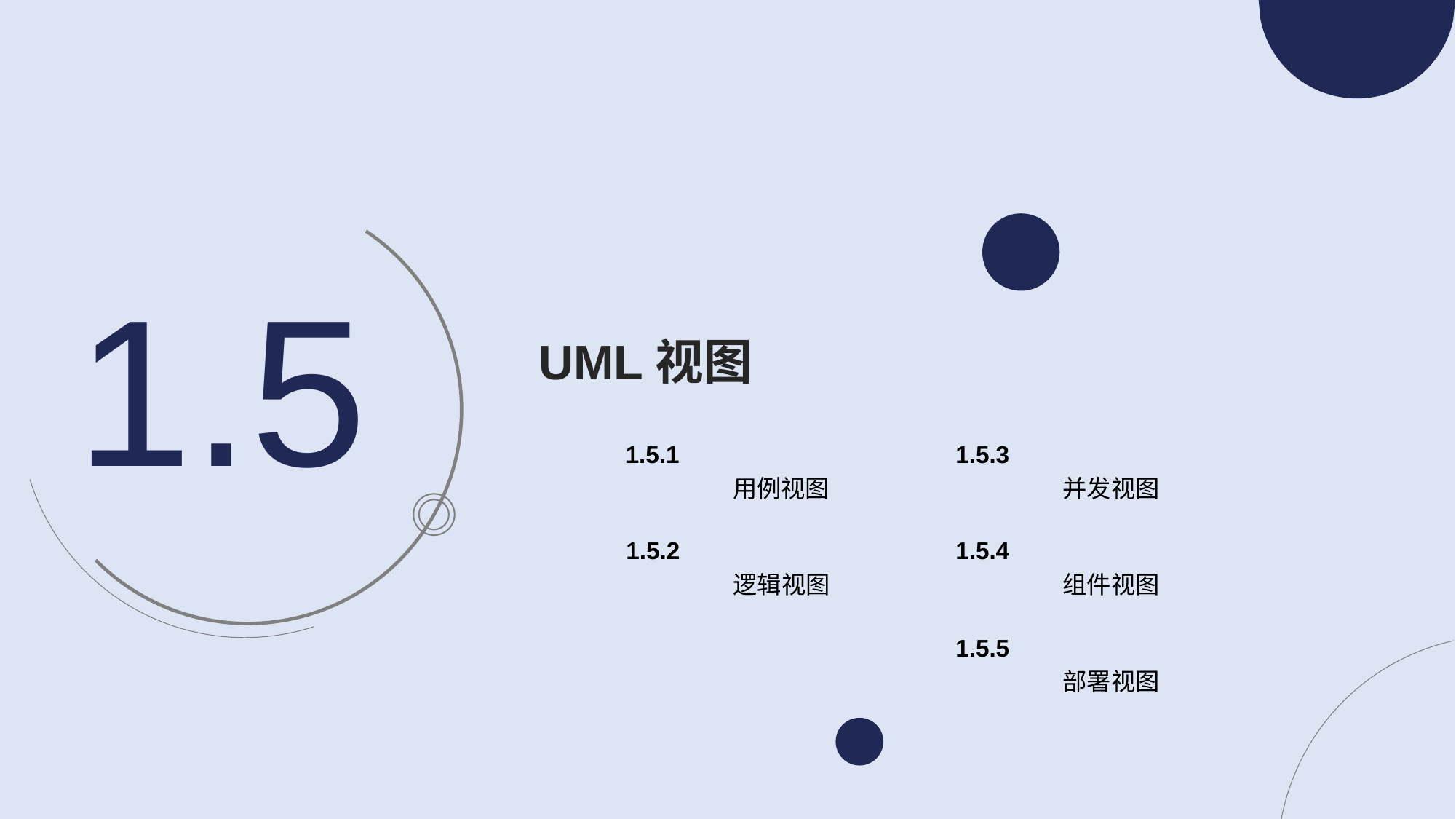

1.5
UML视图
1.5.1
用例视图
1.5.3
并发视图

1.5.2
逻辑视图
1.5.4
组件视图
1.5.5
部署视图